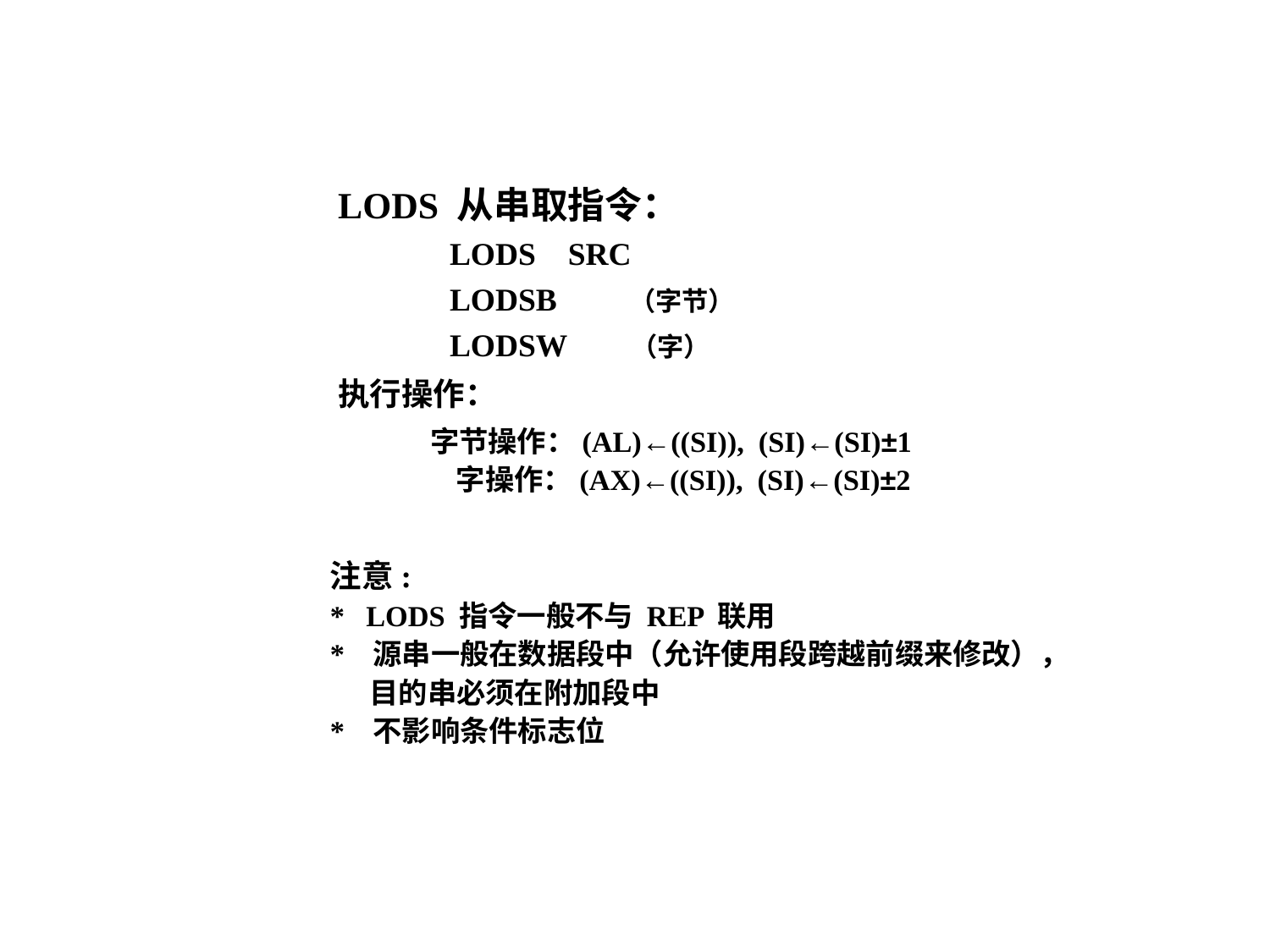

LODS 从串取指令：
      LODS    SRC
      LODSB        （字节）
      LODSW       （字）
执行操作：
             字节操作：(AL)←((SI)),  (SI)←(SI)±1
                 字操作：(AX)←((SI)),  (SI)←(SI)±2
注意:
*   LODS 指令一般不与 REP 联用
*   源串一般在数据段中（允许使用段跨越前缀来修改），
     目的串必须在附加段中
*   不影响条件标志位